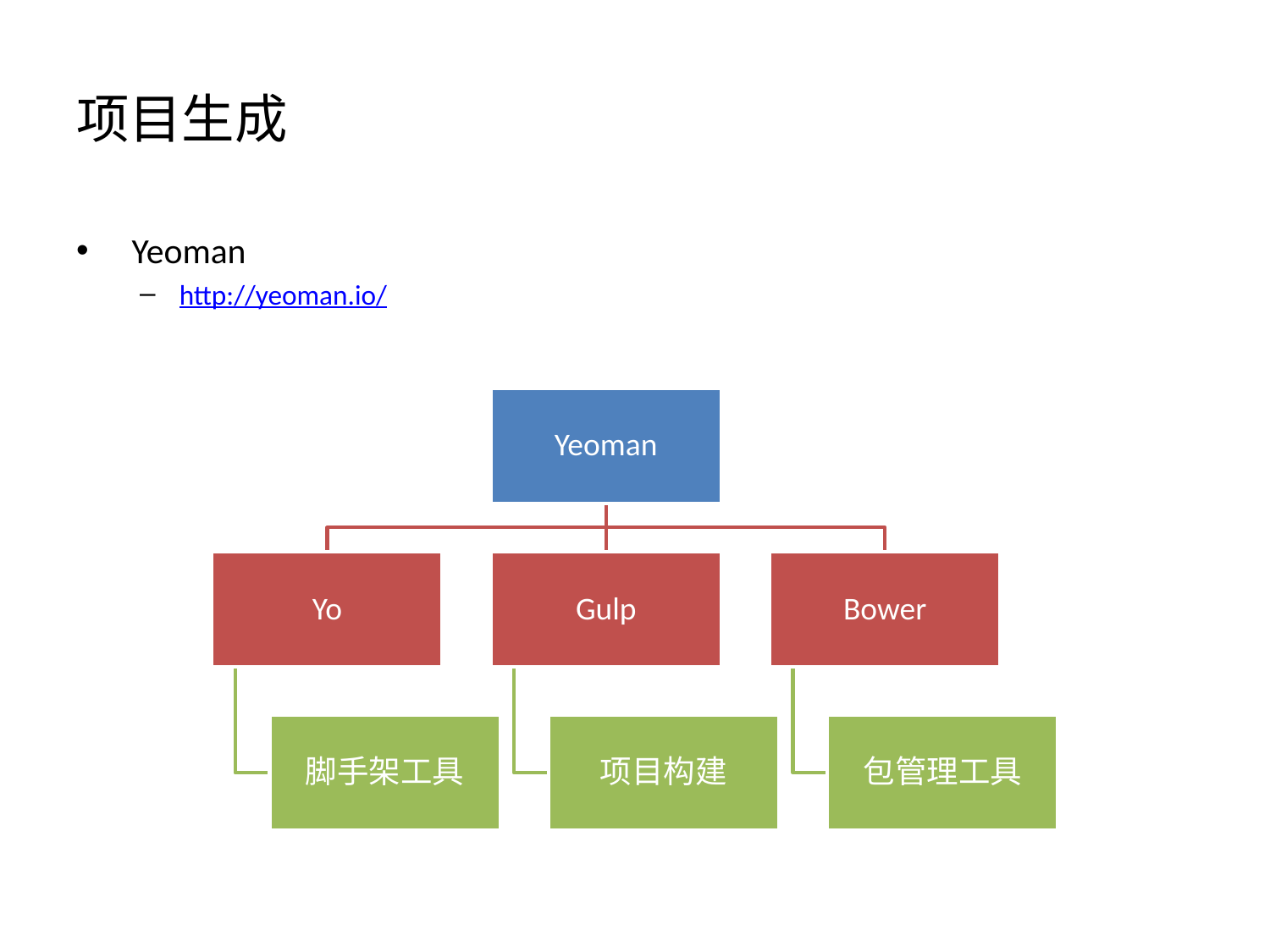

# 项目生成
 Yeoman
http://yeoman.io/
Yeoman
Yo
脚手架工具
Gulp
项目构建
Bower
包管理工具